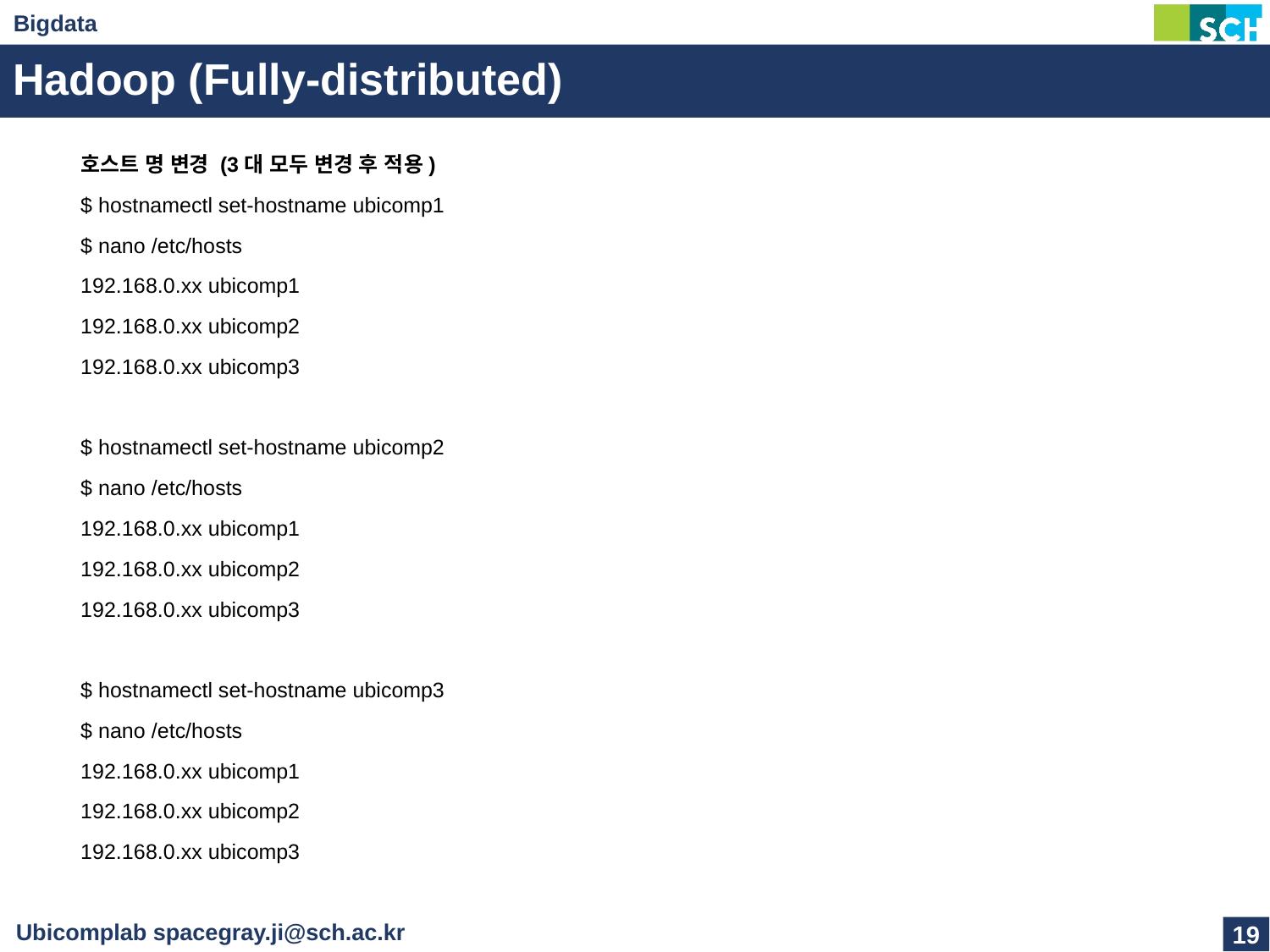

# Hadoop (Fully-distributed)
호스트 명 변경 (3대 모두 변경 후 적용)
$ hostnamectl set-hostname ubicomp1
$ nano /etc/hosts
192.168.0.xx ubicomp1
192.168.0.xx ubicomp2
192.168.0.xx ubicomp3

$ hostnamectl set-hostname ubicomp2
$ nano /etc/hosts
192.168.0.xx ubicomp1
192.168.0.xx ubicomp2
192.168.0.xx ubicomp3

$ hostnamectl set-hostname ubicomp3
$ nano /etc/hosts
192.168.0.xx ubicomp1
192.168.0.xx ubicomp2
192.168.0.xx ubicomp3

19